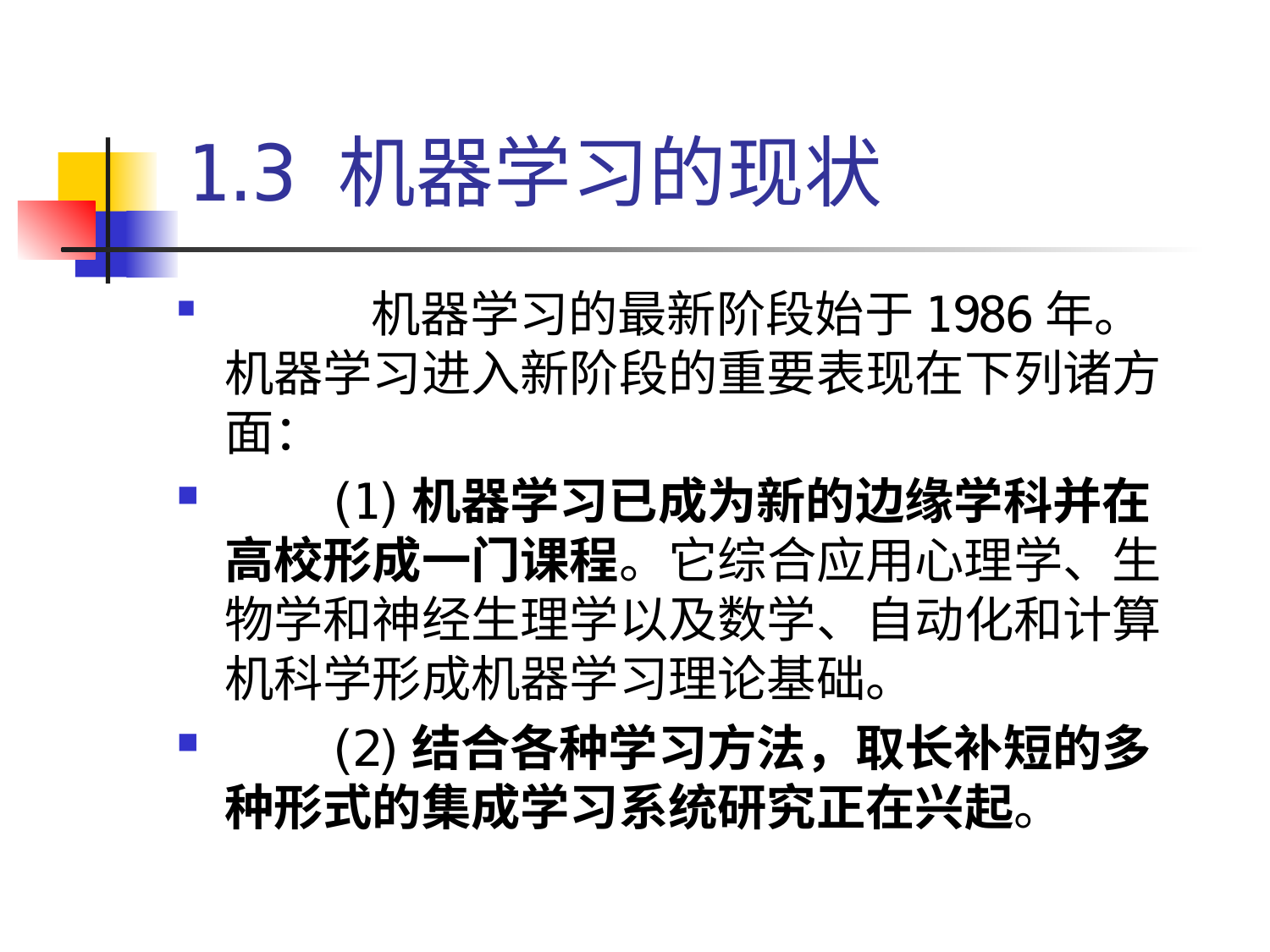

# 1.3 机器学习的现状
 	 机器学习的最新阶段始于1986年。机器学习进入新阶段的重要表现在下列诸方面：
　　(1)机器学习已成为新的边缘学科并在高校形成一门课程。它综合应用心理学、生物学和神经生理学以及数学、自动化和计算机科学形成机器学习理论基础。
　　(2)结合各种学习方法，取长补短的多种形式的集成学习系统研究正在兴起。